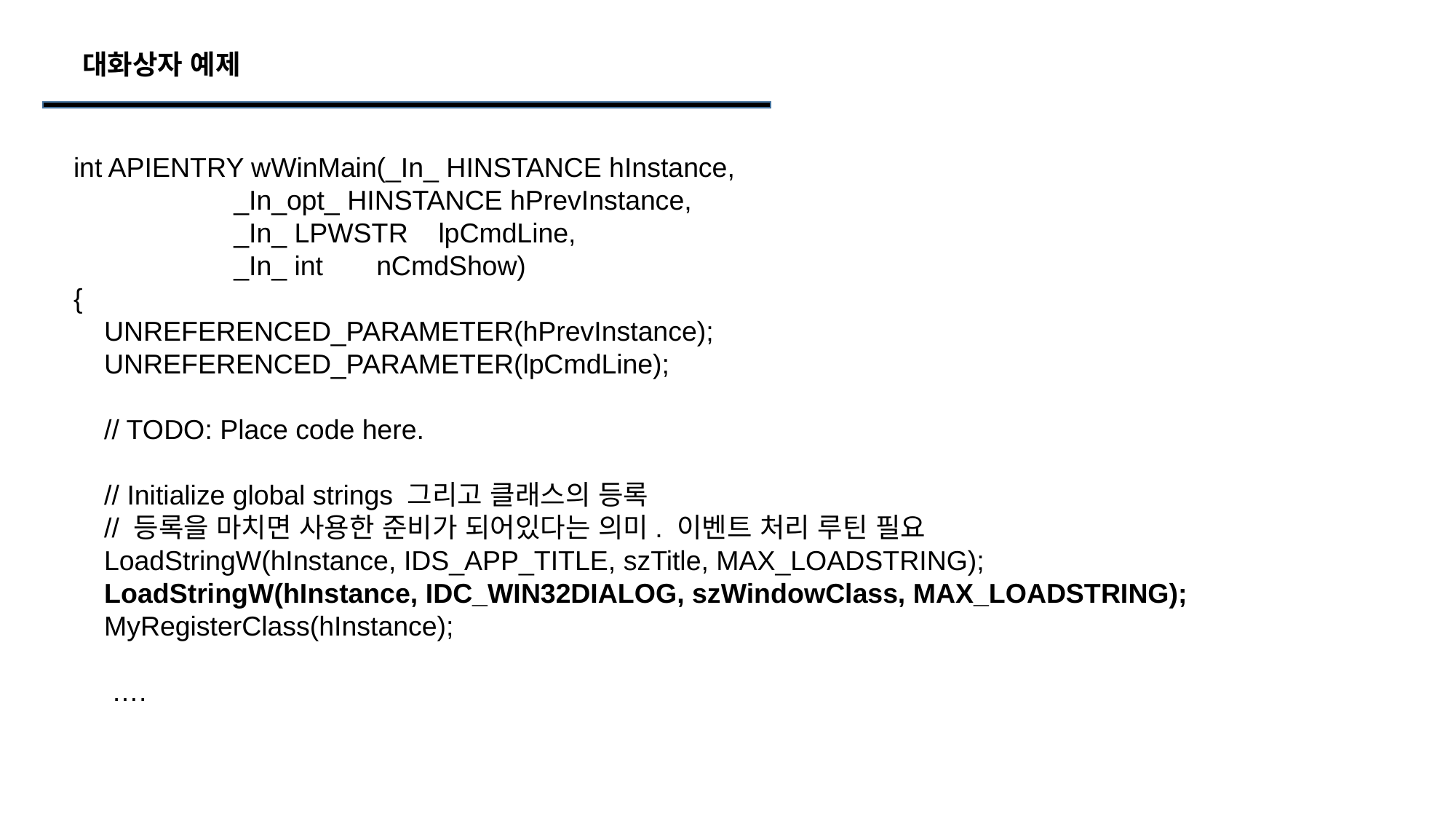

대화상자 예제

int APIENTRY wWinMain(_In_ HINSTANCE hInstance,
                     _In_opt_ HINSTANCE hPrevInstance,
                     _In_ LPWSTR    lpCmdLine,
                     _In_ int       nCmdShow)
{
    UNREFERENCED_PARAMETER(hPrevInstance);
    UNREFERENCED_PARAMETER(lpCmdLine);

    // TODO: Place code here.

    // Initialize global strings 그리고 클래스의 등록
    // 등록을 마치면 사용한 준비가 되어있다는 의미. 이벤트 처리 루틴 필요
    LoadStringW(hInstance, IDS_APP_TITLE, szTitle, MAX_LOADSTRING);
    LoadStringW(hInstance, IDC_WIN32DIALOG, szWindowClass, MAX_LOADSTRING);
    MyRegisterClass(hInstance);

     ….